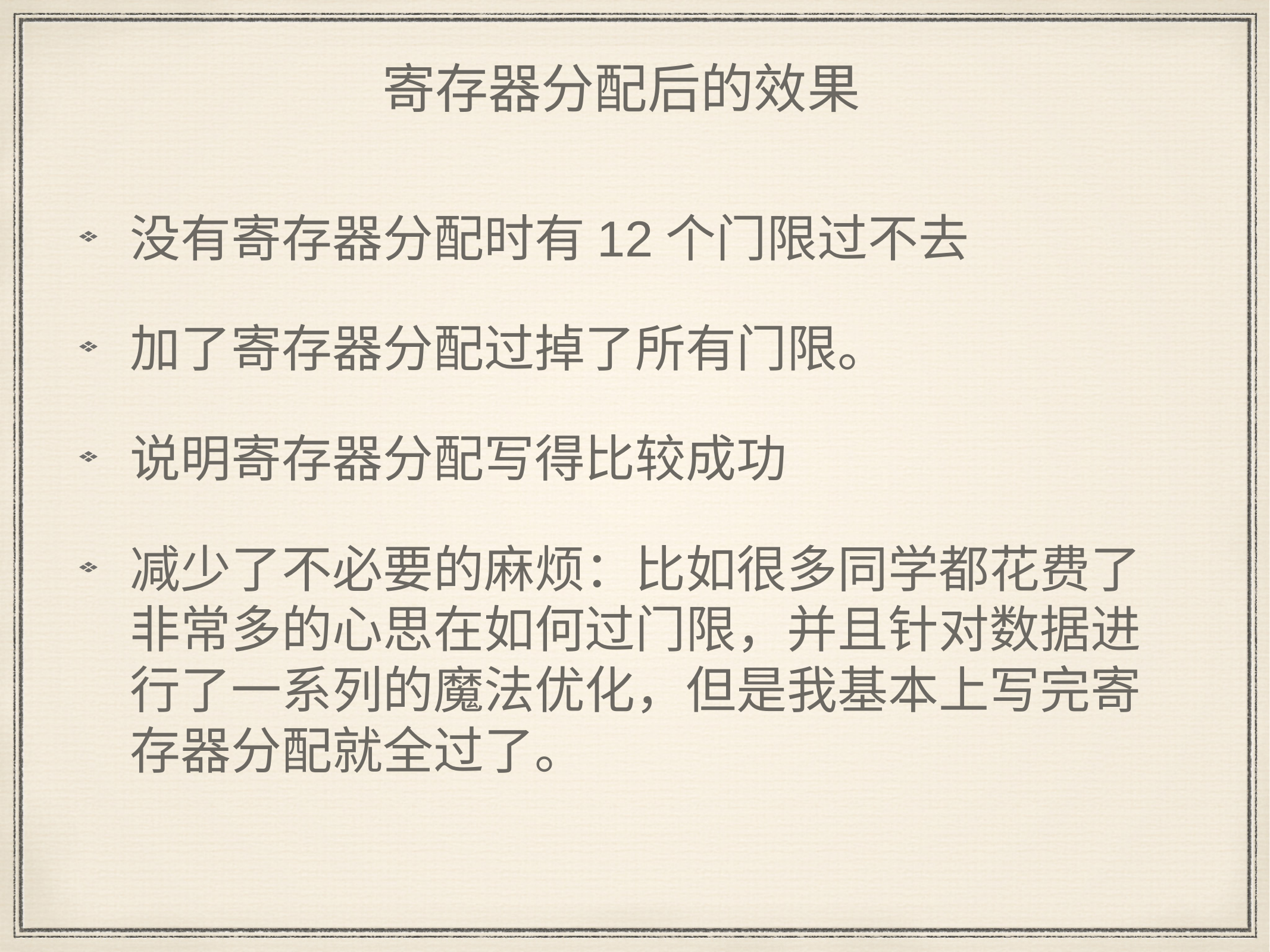

# 寄存器分配后的效果
没有寄存器分配时有12个门限过不去
加了寄存器分配过掉了所有门限。
说明寄存器分配写得比较成功
减少了不必要的麻烦：比如很多同学都花费了非常多的心思在如何过门限，并且针对数据进行了一系列的魔法优化，但是我基本上写完寄存器分配就全过了。